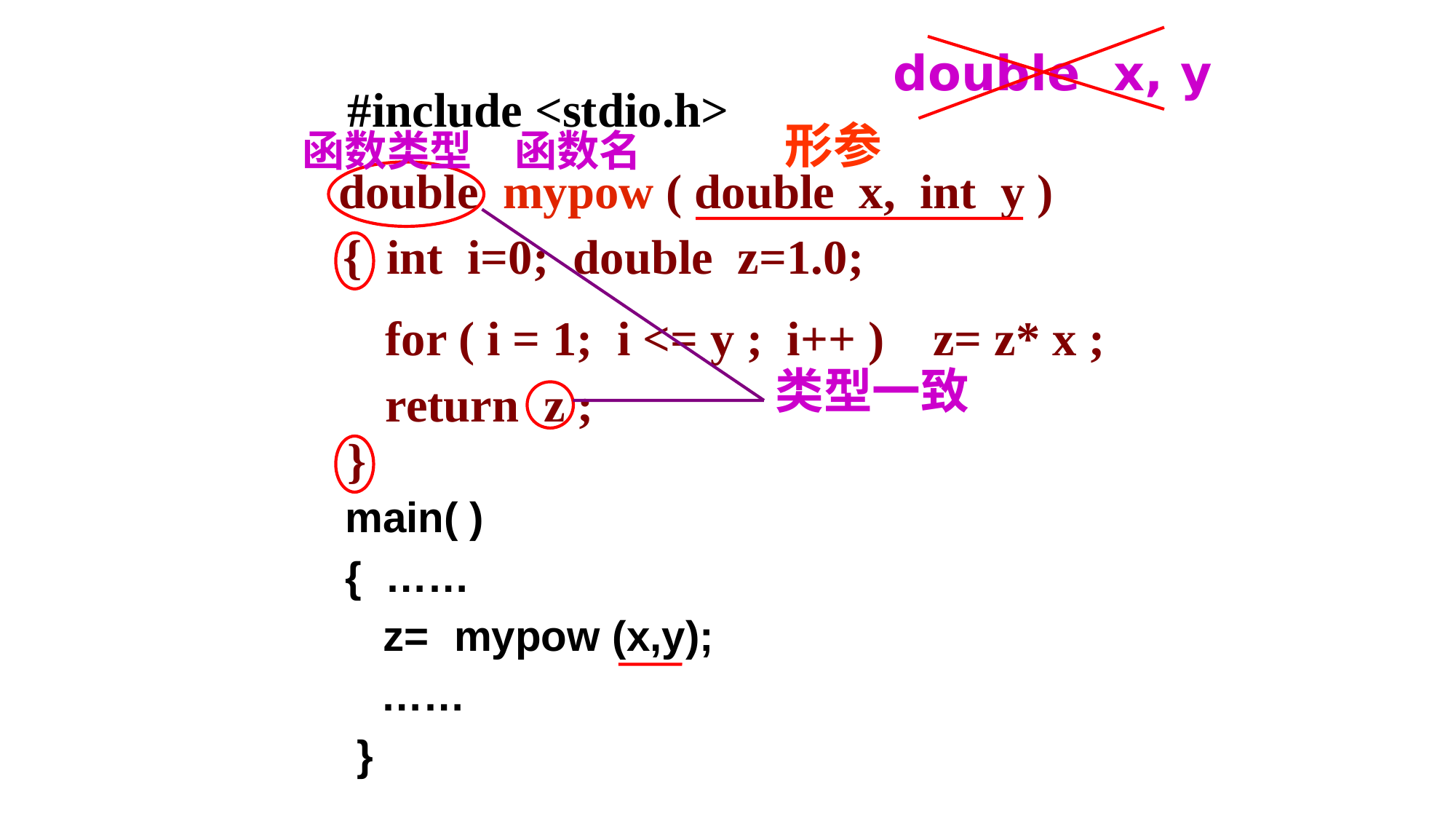

double  x, y
#include <stdio.h>
形参

函数名
函数类型
double  mypow ( double  x,  int  y )
{  int  i=0;  double  z=1.0;
for ( i = 1;  i <= y ;  i++ )    z= z* x ;
return  z ;
}

类型一致

main( )
{  ……
   z=  mypow (x,y);
   ……
 }